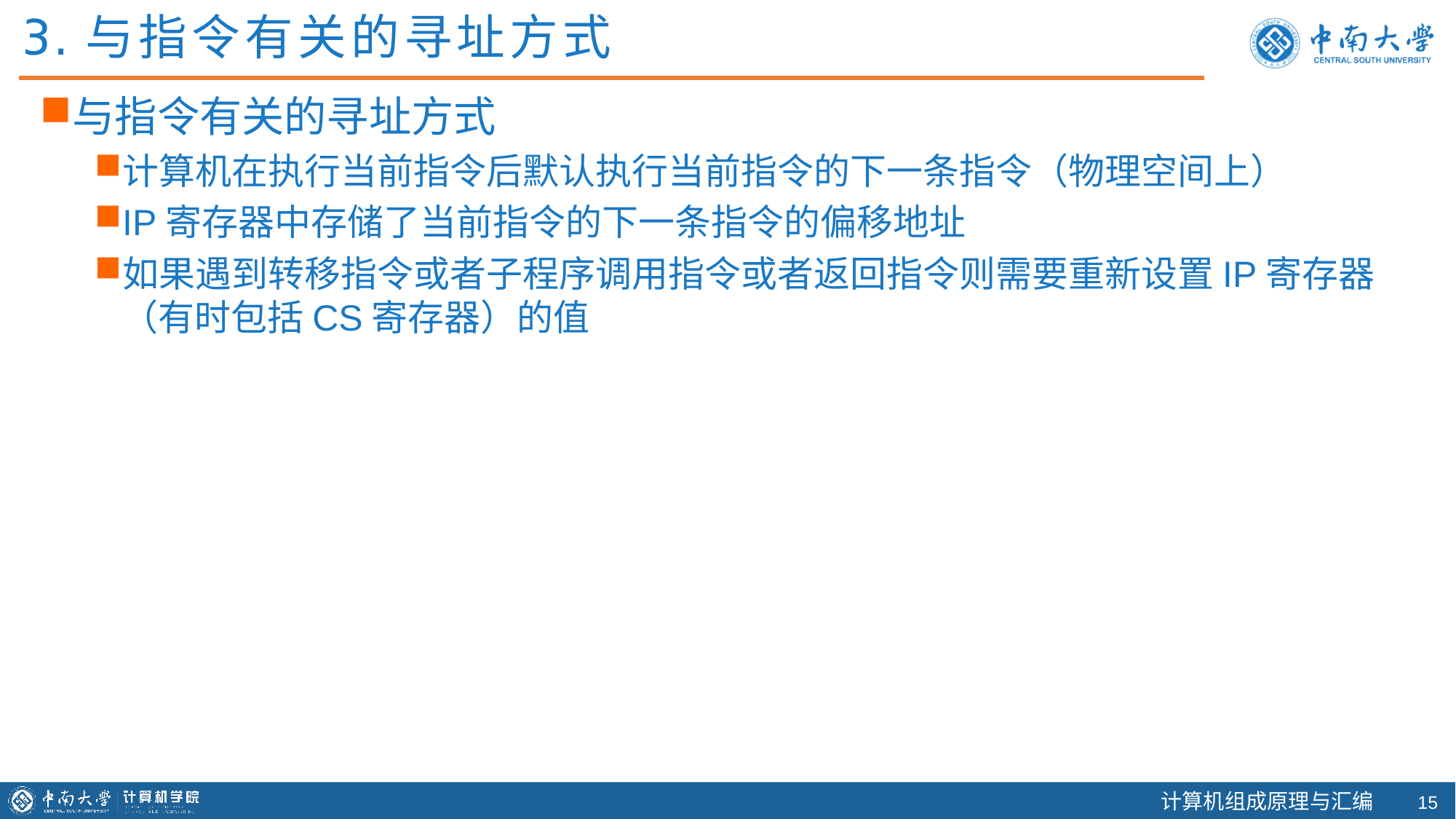

3.与指令有关的寻址方式
与指令有关的寻址方式
计算机在执行当前指令后默认执行当前指令的下一条指令（物理空间上）
IP寄存器中存储了当前指令的下一条指令的偏移地址
如果遇到转移指令或者子程序调用指令或者返回指令则需要重新设置IP寄存器（有时包括CS寄存器）的值

15